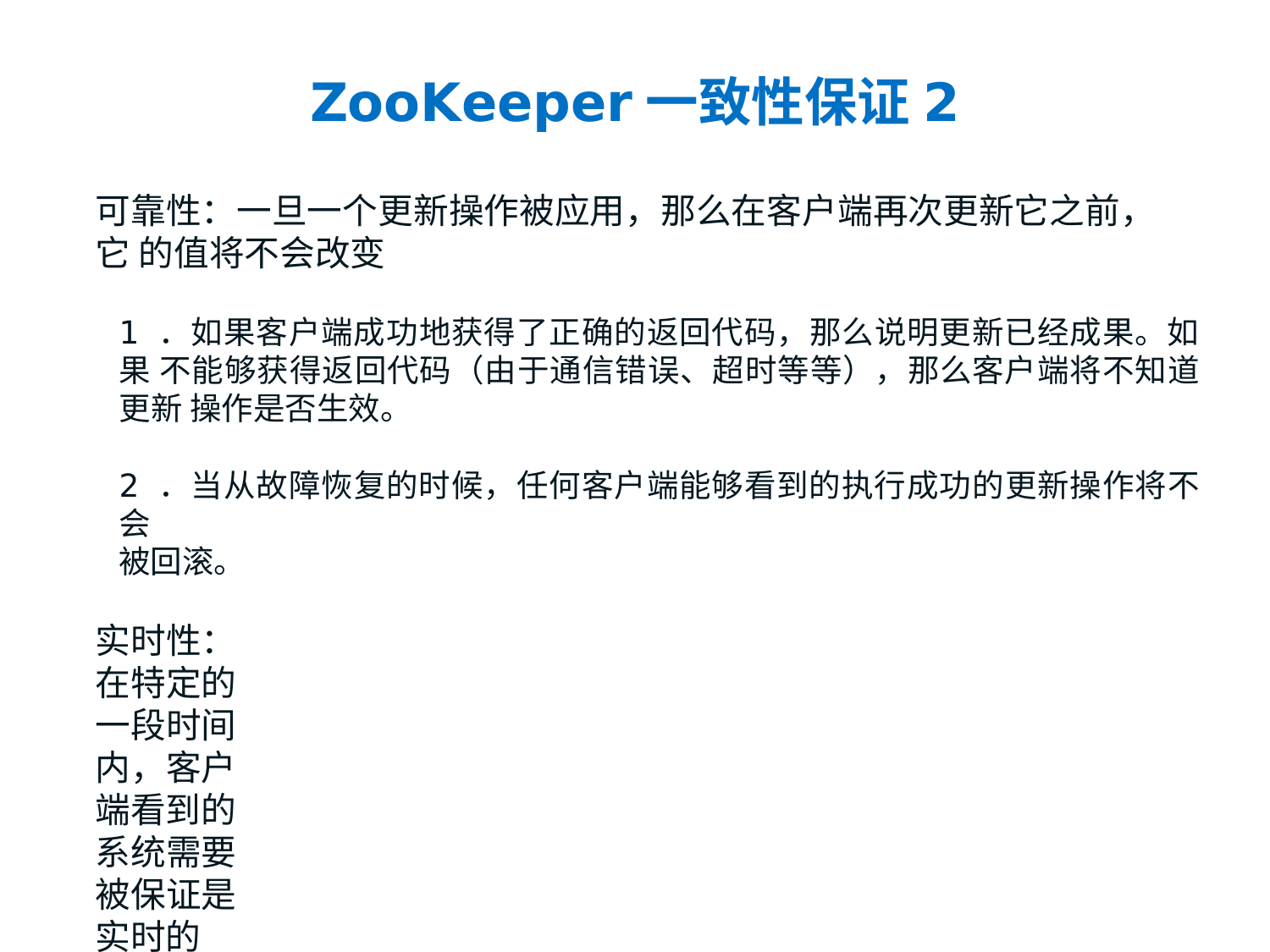

# ZooKeeper一致性保证2
可靠性：一旦一个更新操作被应用，那么在客户端再次更新它之前，它 的值将不会改变

1 ．如果客户端成功地获得了正确的返回代码，那么说明更新已经成果。如果 不能够获得返回代码（由于通信错误、超时等等），那么客户端将不知道更新 操作是否生效。

2 ．当从故障恢复的时候，任何客户端能够看到的执行成功的更新操作将不会
被回滚。

实时性：在特定的一段时间内，客户端看到的系统需要被保证是实时的
（在十几秒的时间里）。在此时间段内，任何系统的改变将被客户端看 到，或者被客户端侦测到。